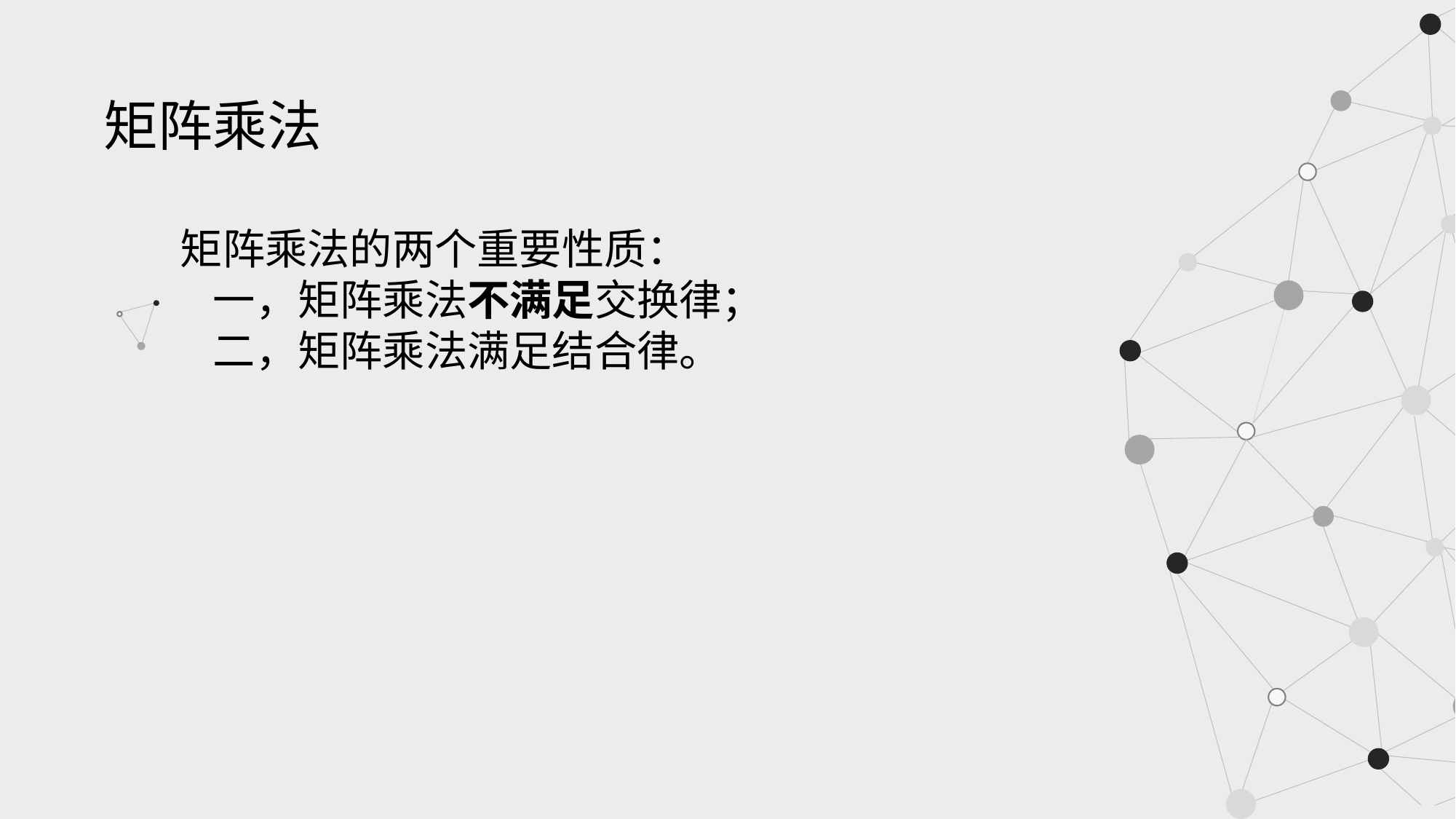

矩阵乘法

       矩阵乘法的两个重要性质：
	一，矩阵乘法不满足交换律；
	二，矩阵乘法满足结合律。